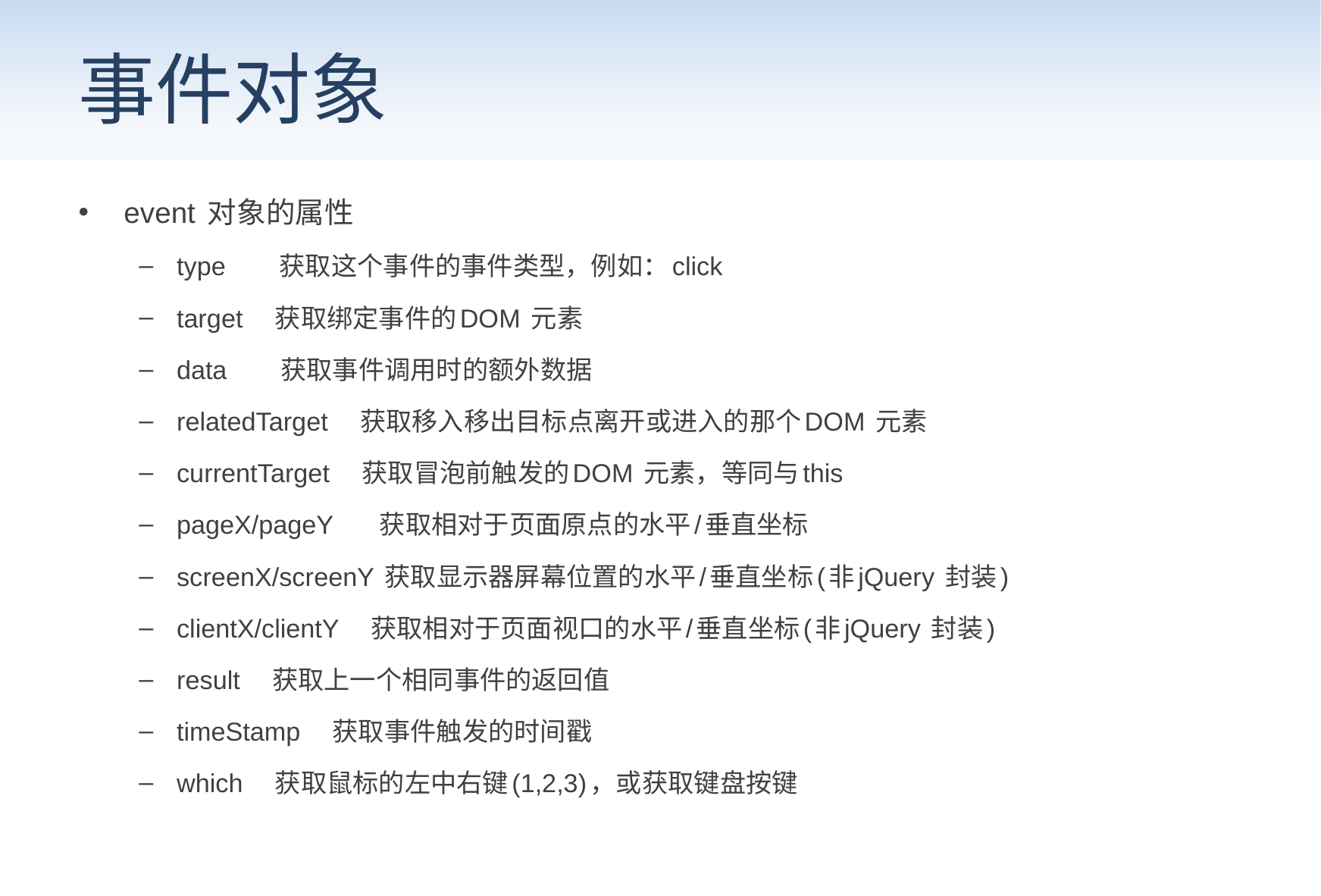

# 事件对象
event 对象的属性
type       获取这个事件的事件类型，例如：click
target    获取绑定事件的DOM 元素
data       获取事件调用时的额外数据
relatedTarget    获取移入移出目标点离开或进入的那个DOM 元素
currentTarget    获取冒泡前触发的DOM 元素，等同与this
pageX/pageY      获取相对于页面原点的水平/垂直坐标
screenX/screenY 获取显示器屏幕位置的水平/垂直坐标(非jQuery 封装)
clientX/clientY    获取相对于页面视口的水平/垂直坐标(非jQuery 封装)
result    获取上一个相同事件的返回值
timeStamp    获取事件触发的时间戳
which    获取鼠标的左中右键(1,2,3)，或获取键盘按键